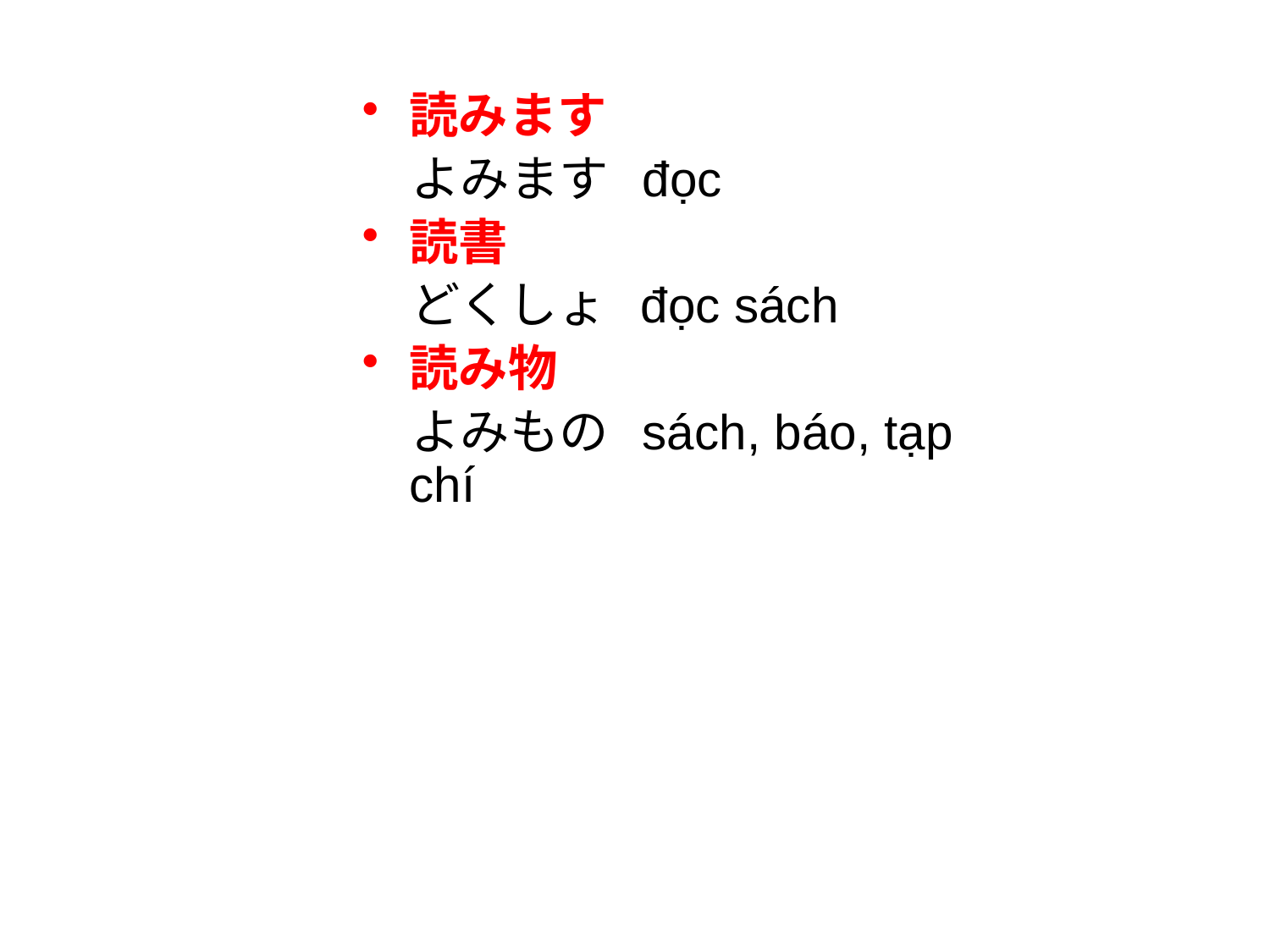

読みます
　よみます  đọc
読書
　どくしょ  đọc sách
読み物
　よみもの  sách, báo, tạp chí